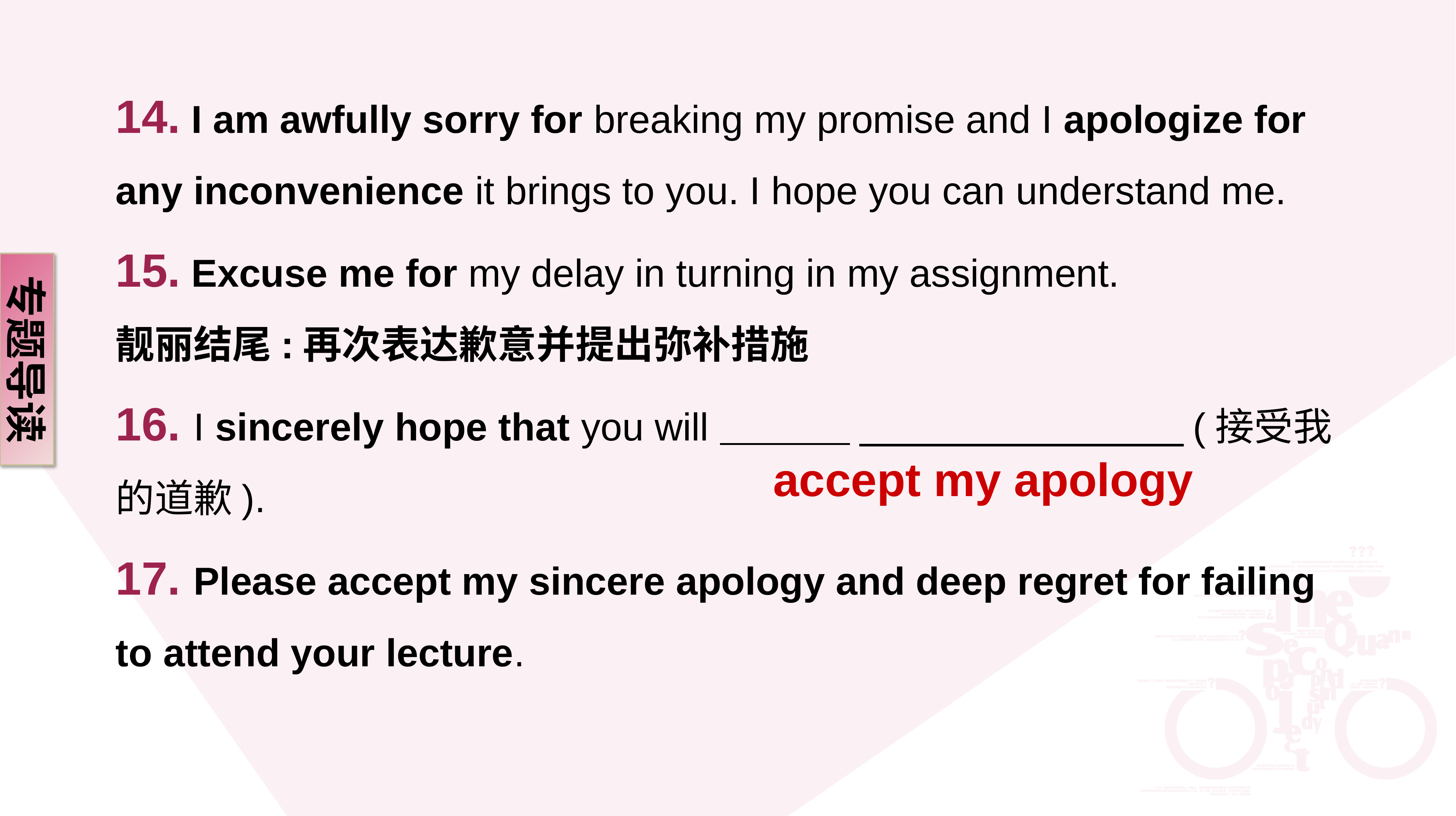

14. I am awfully sorry for breaking my promise and I apologize for any inconvenience it brings to you. I hope you can understand me.
15. Excuse me for my delay in turning in my assignment.
靓丽结尾:再次表达歉意并提出弥补措施
16. I sincerely hope that you will             　      　　　　　　(接受我的道歉).
17. Please accept my sincere apology and deep regret for failing to attend your lecture.
专题导读
accept my apology